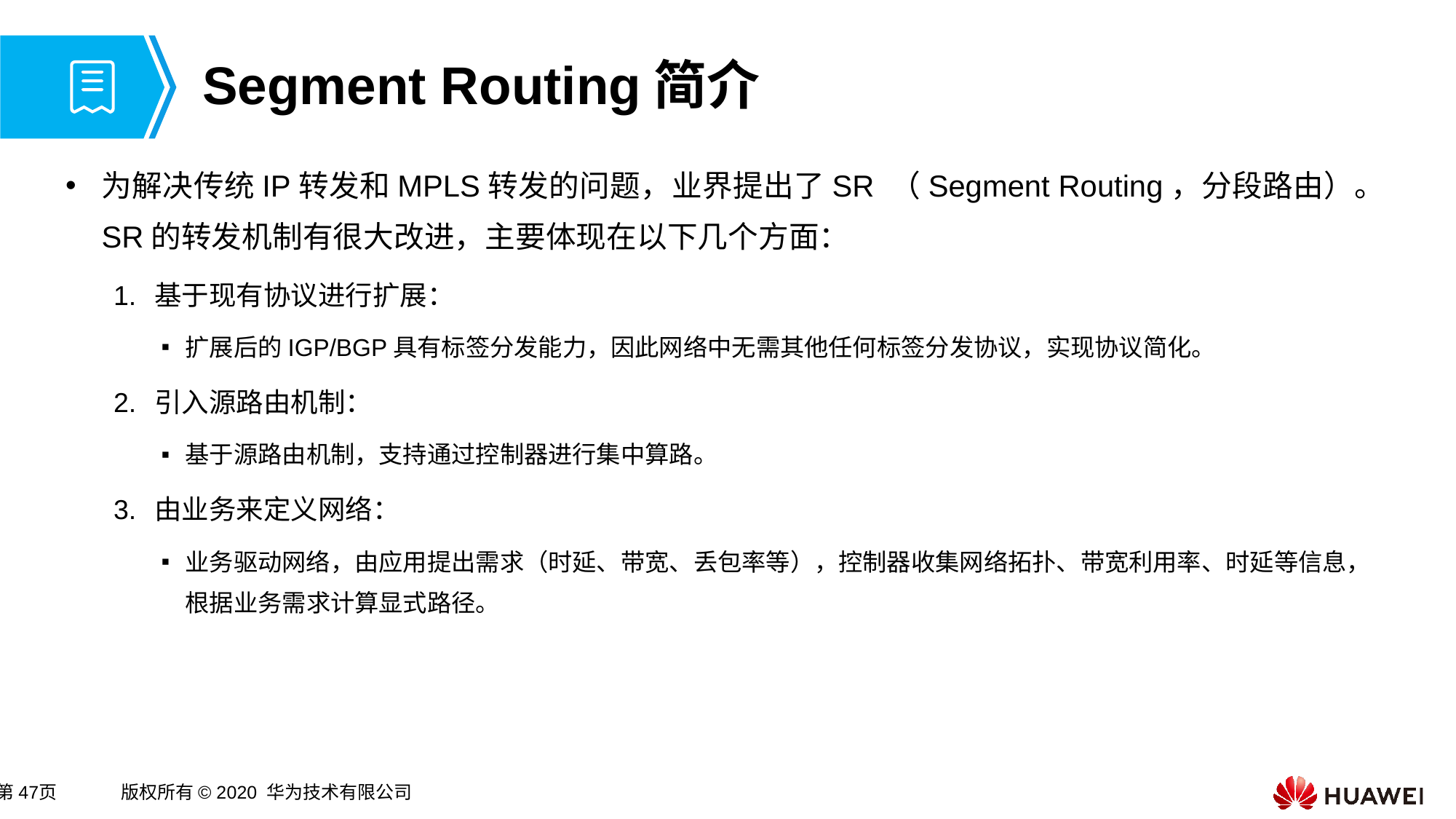

# Segment Routing简介
为解决传统IP转发和MPLS转发的问题，业界提出了SR （Segment Routing，分段路由）。SR的转发机制有很大改进，主要体现在以下几个方面：
基于现有协议进行扩展：
扩展后的IGP/BGP具有标签分发能力，因此网络中无需其他任何标签分发协议，实现协议简化。
引入源路由机制：
基于源路由机制，支持通过控制器进行集中算路。
由业务来定义网络：
业务驱动网络，由应用提出需求（时延、带宽、丢包率等），控制器收集网络拓扑、带宽利用率、时延等信息，根据业务需求计算显式路径。